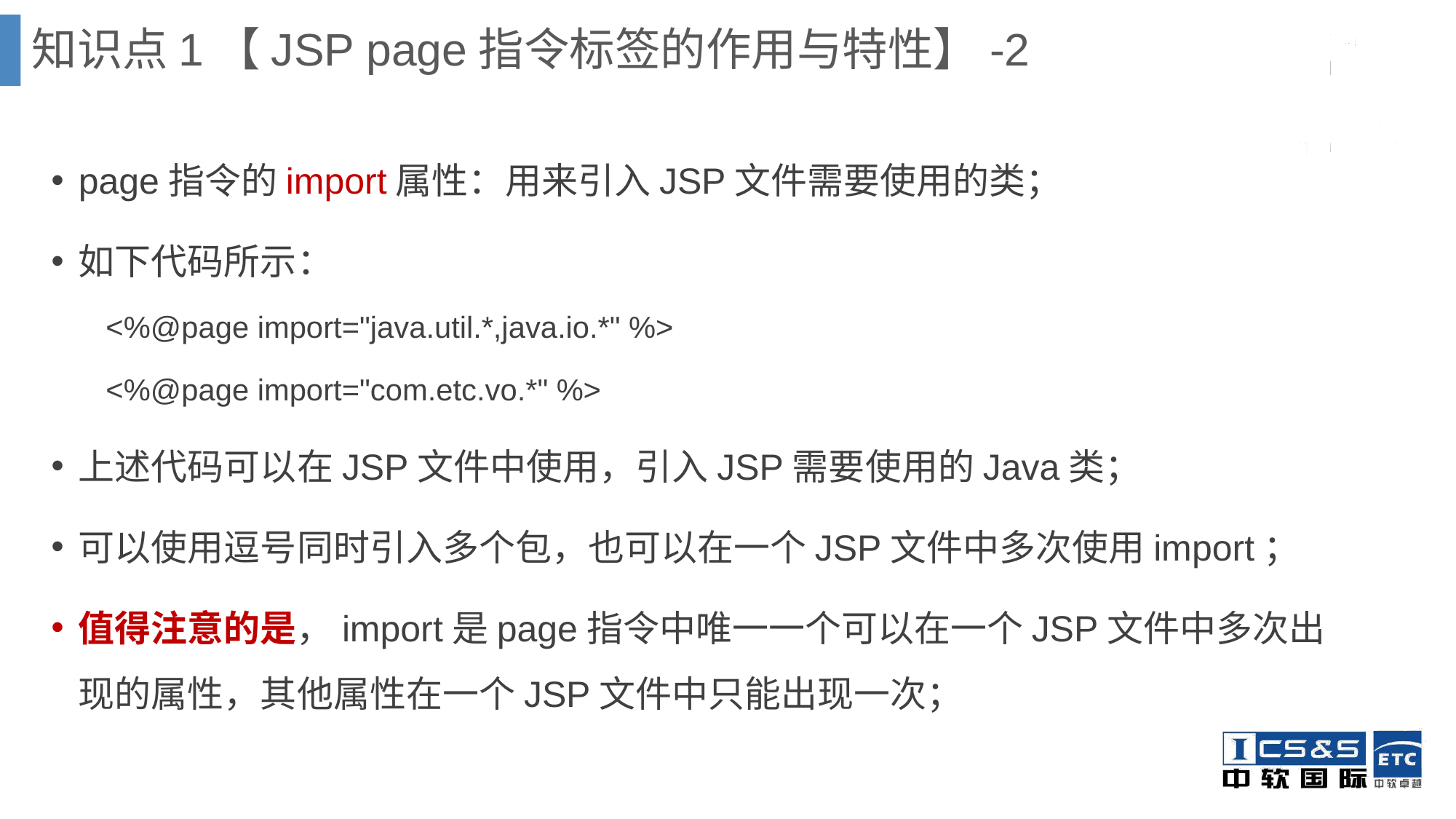

知识点1【JSP page指令标签的作用与特性】-2
page指令的import属性：用来引入JSP文件需要使用的类；
如下代码所示：
<%@page import="java.util.*,java.io.*" %>
<%@page import="com.etc.vo.*" %>
上述代码可以在JSP文件中使用，引入JSP需要使用的Java类；
可以使用逗号同时引入多个包，也可以在一个JSP文件中多次使用import；
值得注意的是，import是page指令中唯一一个可以在一个JSP文件中多次出现的属性，其他属性在一个JSP文件中只能出现一次；